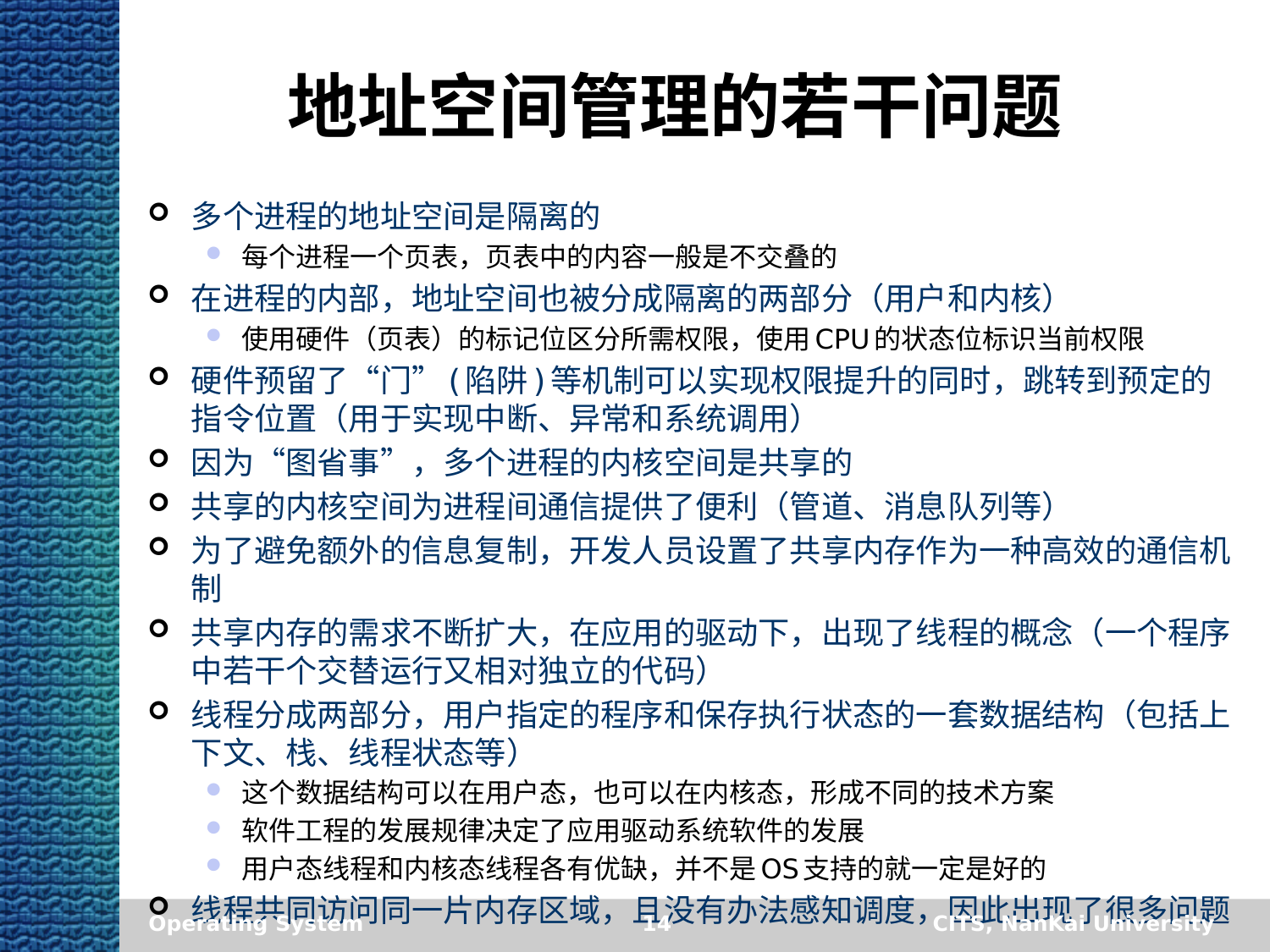

# 地址空间管理的若干问题
多个进程的地址空间是隔离的
每个进程一个页表，页表中的内容一般是不交叠的
在进程的内部，地址空间也被分成隔离的两部分（用户和内核）
使用硬件（页表）的标记位区分所需权限，使用CPU的状态位标识当前权限
硬件预留了“门”(陷阱)等机制可以实现权限提升的同时，跳转到预定的指令位置（用于实现中断、异常和系统调用）
因为“图省事”，多个进程的内核空间是共享的
共享的内核空间为进程间通信提供了便利（管道、消息队列等）
为了避免额外的信息复制，开发人员设置了共享内存作为一种高效的通信机制
共享内存的需求不断扩大，在应用的驱动下，出现了线程的概念（一个程序中若干个交替运行又相对独立的代码）
线程分成两部分，用户指定的程序和保存执行状态的一套数据结构（包括上下文、栈、线程状态等）
这个数据结构可以在用户态，也可以在内核态，形成不同的技术方案
软件工程的发展规律决定了应用驱动系统软件的发展
用户态线程和内核态线程各有优缺，并不是OS支持的就一定是好的
线程共同访问同一片内存区域，且没有办法感知调度，因此出现了很多问题
Operating System
14
CITS, NanKai University